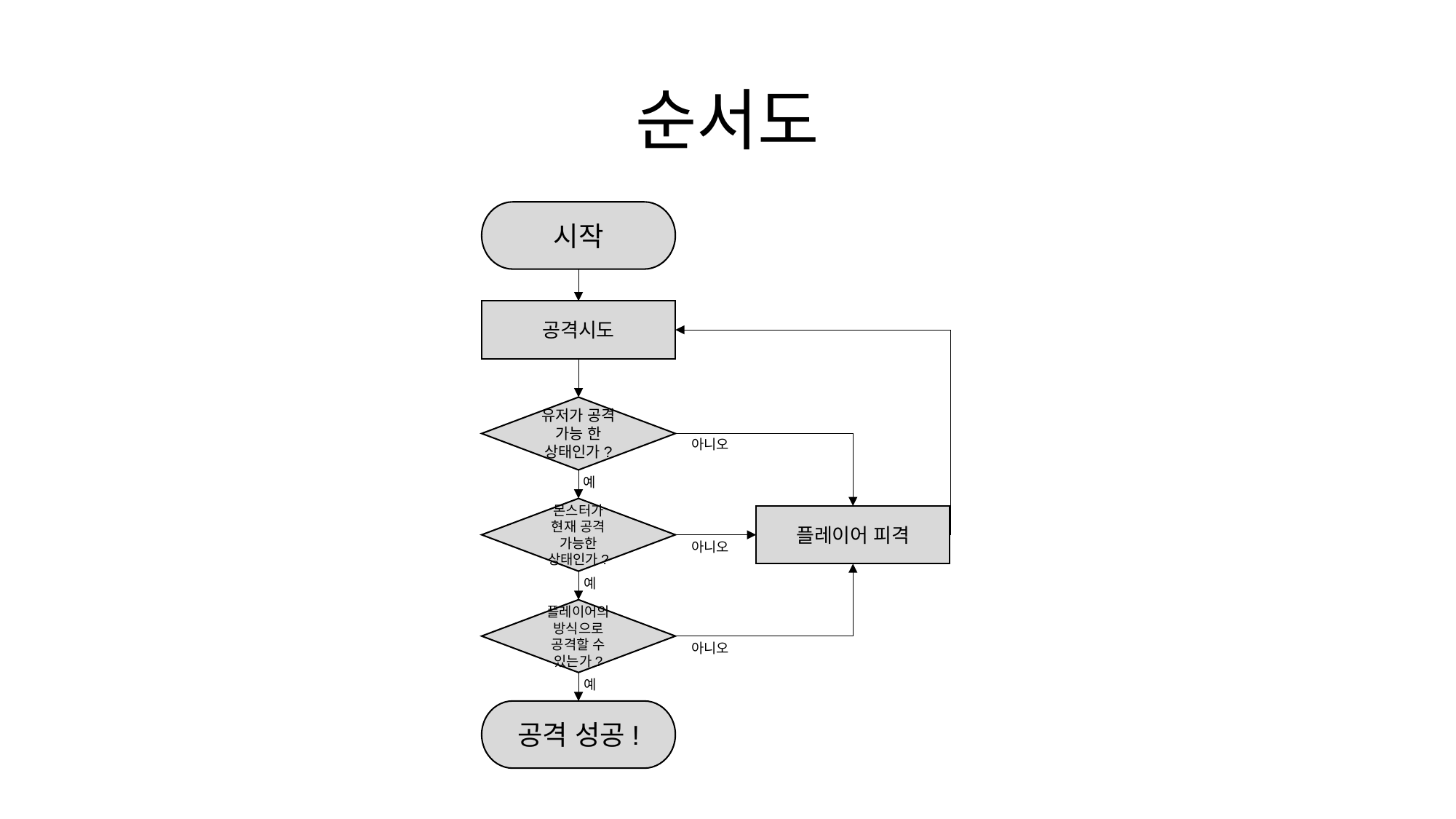

# 순서도
시작
공격시도
유저가 공격 가능 한 상태인가?
아니오
예
몬스터가 현재 공격 가능한 상태인가?
플레이어 피격
아니오
예
플레이어의 방식으로 공격할 수 있는가?
아니오
예
공격 성공!